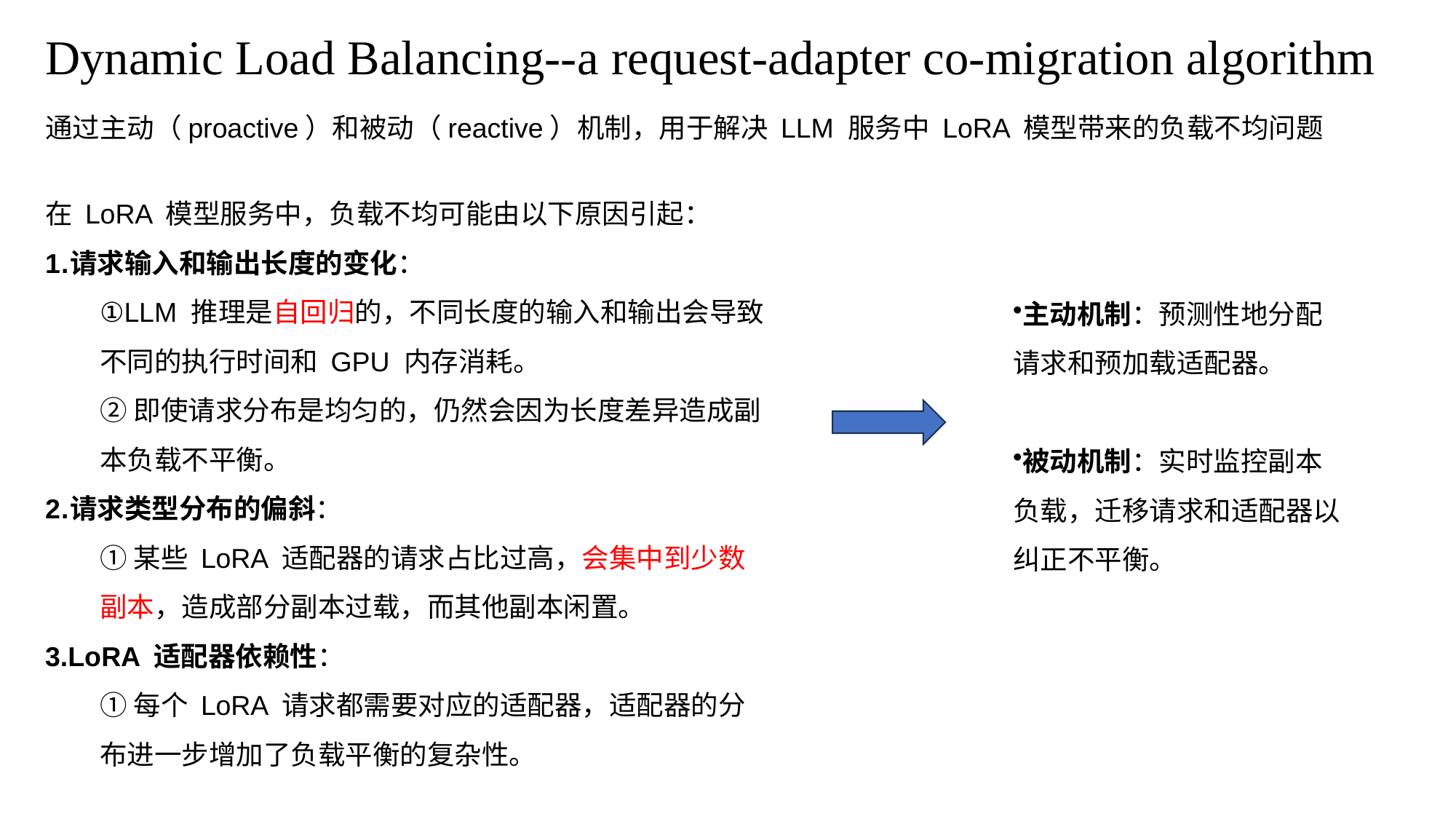

Dynamic Load Balancing--a request-adapter co-migration algorithm

通过主动（proactive）和被动（reactive）机制，用于解决 LLM 服务中 LoRA 模型带来的负载不均问题
在 LoRA 模型服务中，负载不均可能由以下原因引起：
请求输入和输出长度的变化：
①LLM 推理是自回归的，不同长度的输入和输出会导致不同的执行时间和 GPU 内存消耗。
②即使请求分布是均匀的，仍然会因为长度差异造成副本负载不平衡。
请求类型分布的偏斜：
①某些 LoRA 适配器的请求占比过高，会集中到少数副本，造成部分副本过载，而其他副本闲置。
LoRA 适配器依赖性：
①每个 LoRA 请求都需要对应的适配器，适配器的分布进一步增加了负载平衡的复杂性。
主动机制：预测性地分配请求和预加载适配器。

被动机制：实时监控副本负载，迁移请求和适配器以纠正不平衡。